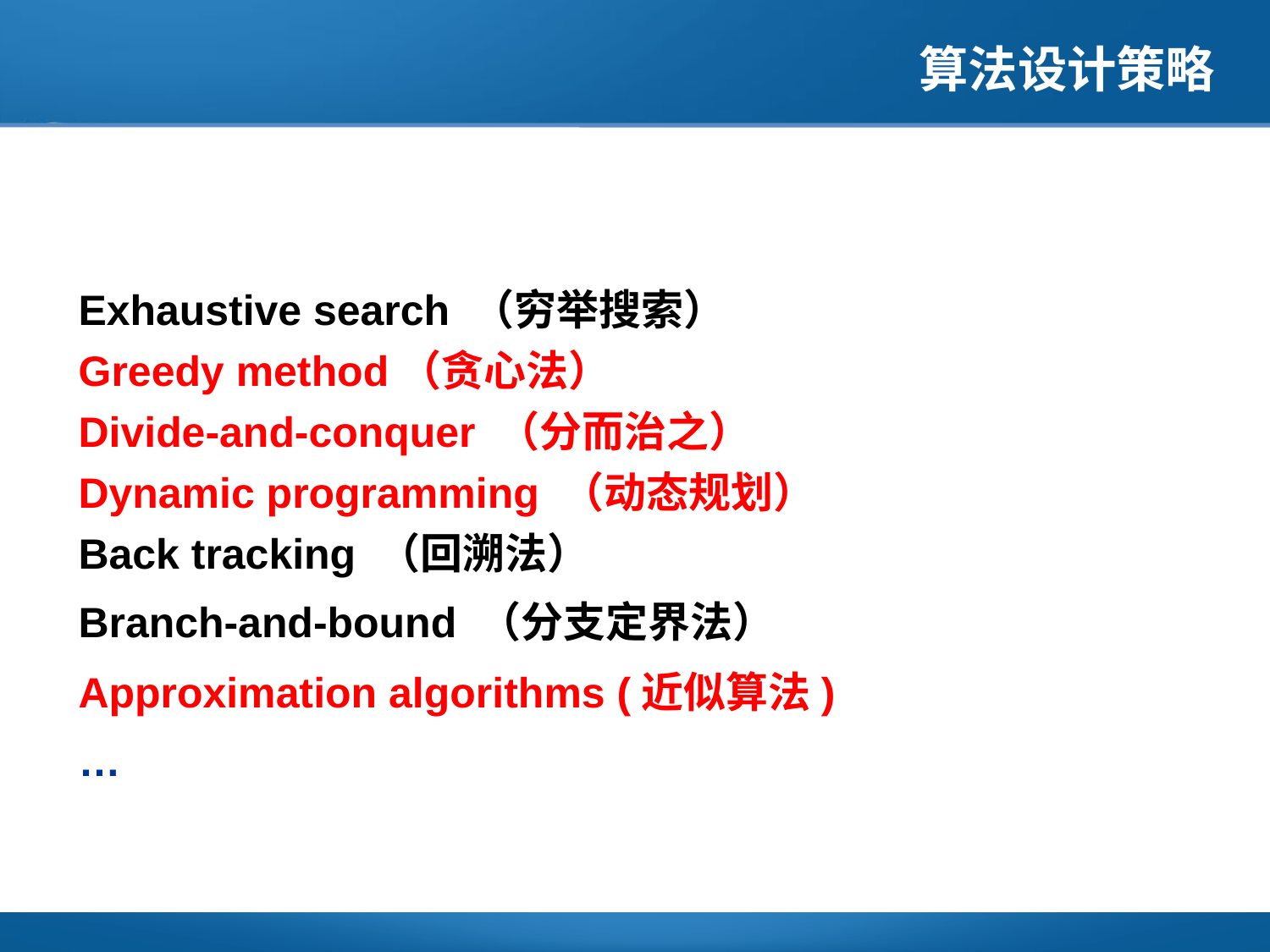

# 算法设计策略

Exhaustive search （穷举搜索）
Greedy method（贪心法）
Divide-and-conquer （分而治之）
Dynamic programming （动态规划）
Back tracking （回溯法）
Branch-and-bound （分支定界法）
Approximation algorithms (近似算法)
…